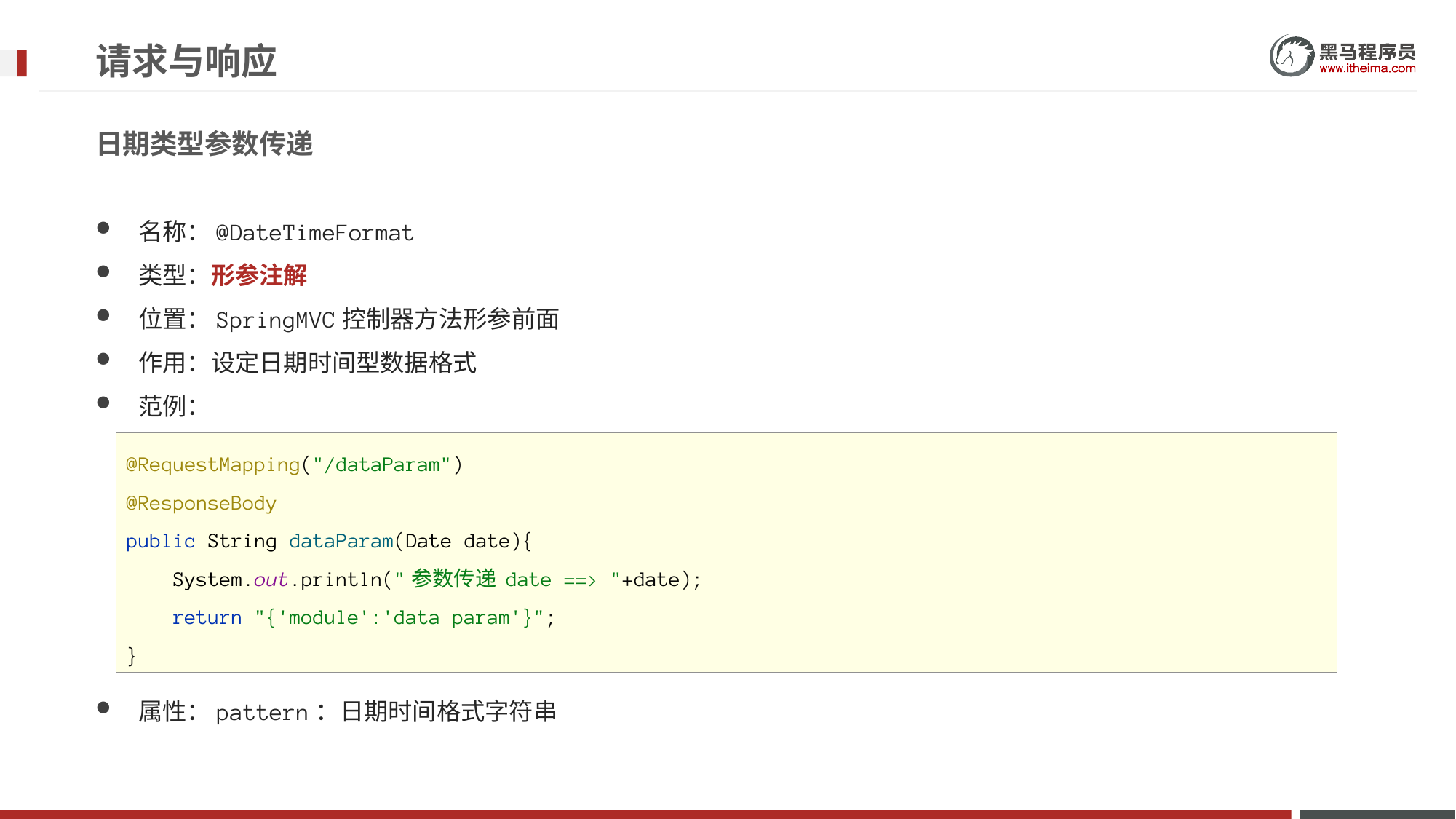

# 请求与响应
日期类型参数传递
名称：@DateTimeFormat
类型：形参注解
位置：SpringMVC控制器方法形参前面
作用：设定日期时间型数据格式
范例：

属性：pattern：日期时间格式字符串
@RequestMapping("/dataParam")
@ResponseBody
public String dataParam(Date date){
    System.out.println("参数传递 date ==> "+date);
    return "{'module':'data param'}";
}